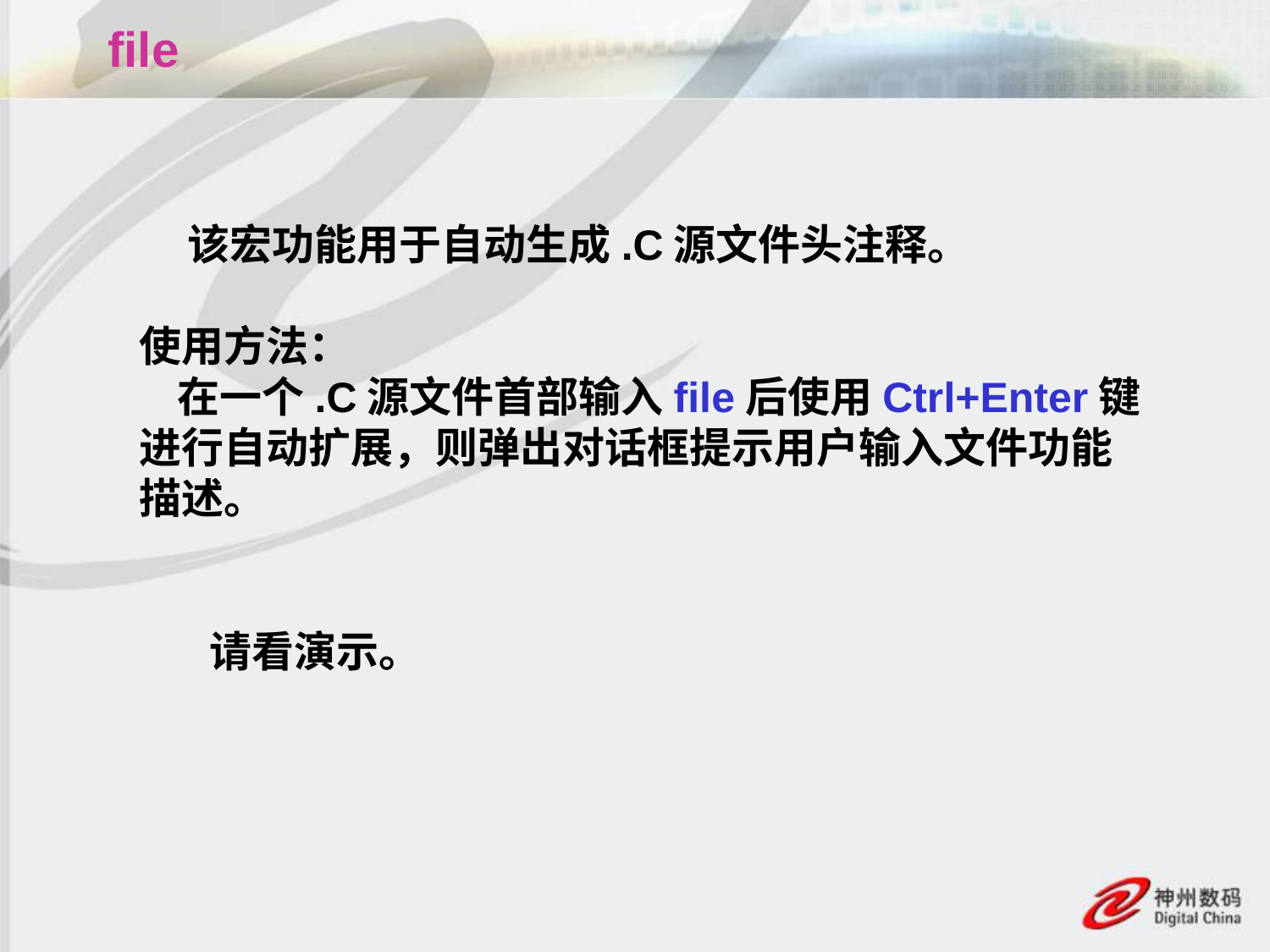

# file
    该宏功能用于自动生成.C源文件头注释。
使用方法：
    在一个.C源文件首部输入file后使用Ctrl+Enter键进行自动扩展，则弹出对话框提示用户输入文件功能描述。
   请看演示。